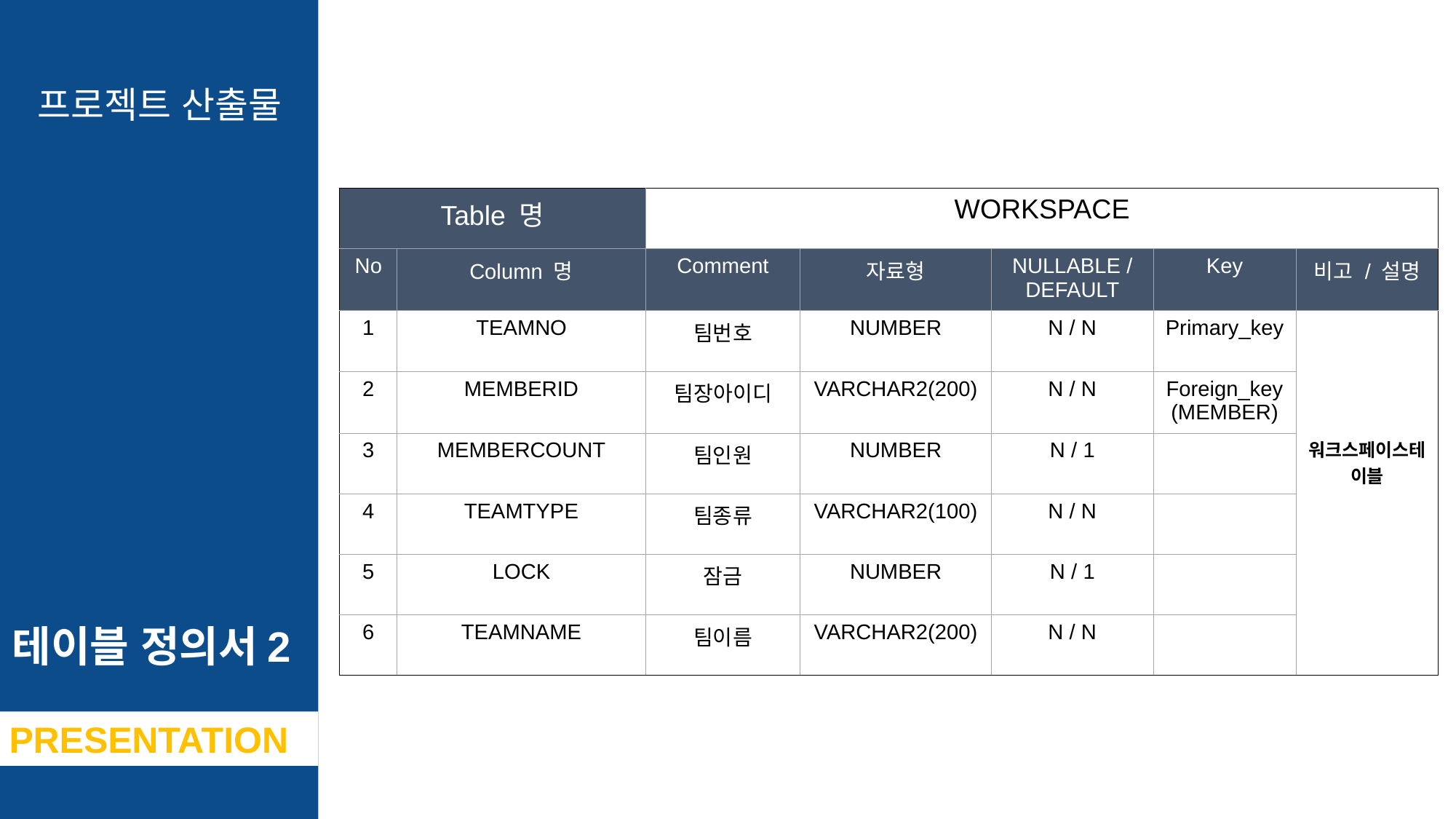

프로젝트 산출물
프로젝트 산출물
| Table 명 |  | WORKSPACE |  |  |  |  |
| --- | --- | --- | --- | --- | --- | --- |
| No | Column 명 | Comment | 자료형 | NULLABLE / DEFAULT | Key | 비고 / 설명 |
| 1 | TEAMNO | 팀번호 | NUMBER | N / N | Primary\_key | 워크스페이스테이블 |
| 2 | MEMBERID | 팀장아이디 | VARCHAR2(200) | N / N | Foreign\_key (MEMBER) |  |
| 3 | MEMBERCOUNT | 팀인원 | NUMBER | N / 1 |  |  |
| 4 | TEAMTYPE | 팀종류 | VARCHAR2(100) | N / N |  |  |
| 5 | LOCK | 잠금 | NUMBER | N / 1 |  |  |
| 6 | TEAMNAME | 팀이름 | VARCHAR2(200) | N / N |  |  |
테이블
정의서
테이블 정의서2
PRESENTATION